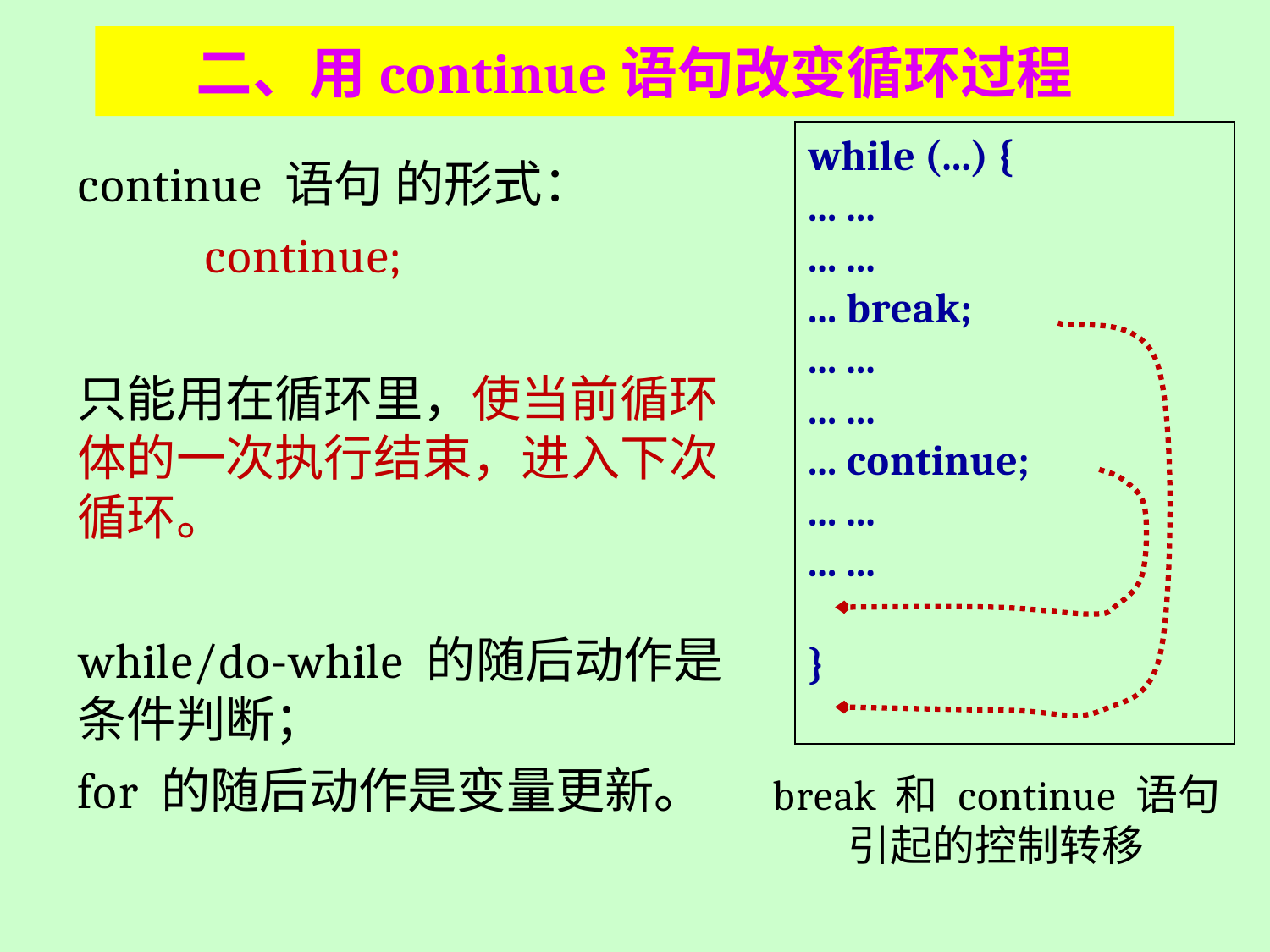

# 二、用continue语句改变循环过程
while (...) {
... ...
... ...
... break;
... ...
... ...
... continue;
... ...
... ...

}

continue 语句 的形式：
	continue;

只能用在循环里，使当前循环体的一次执行结束，进入下次循环。

while/do-while 的随后动作是条件判断；
for 的随后动作是变量更新。

break 和 continue 语句
引起的控制转移
76